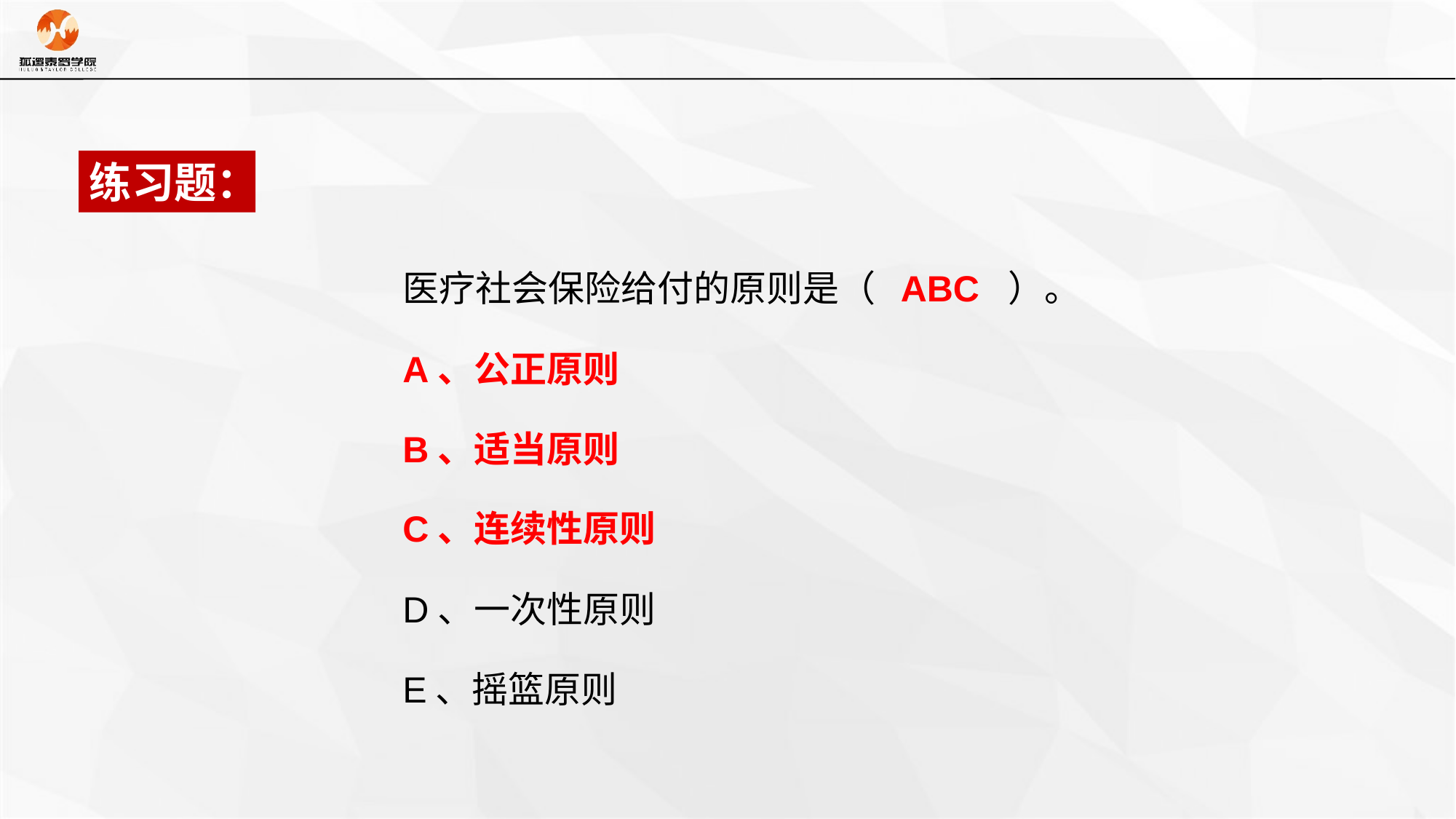

练习题：
医疗社会保险给付的原则是（  ABC  ）。
A、公正原则
B、适当原则
C、连续性原则
D、一次性原则
E、摇篮原则